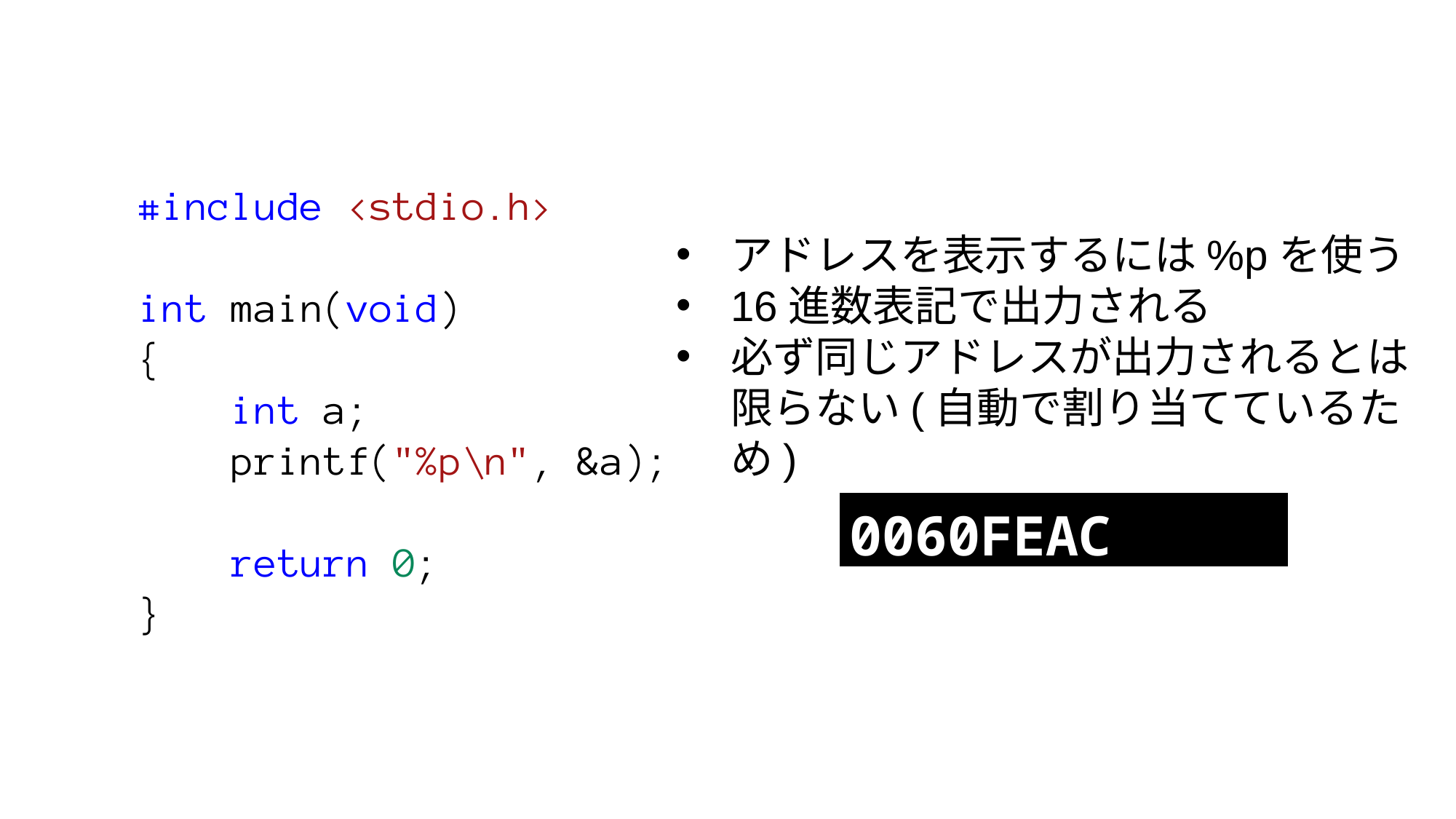

#include <stdio.h>
int main(void)
{
    int a;
    printf("%p\n", &a);

    return 0;
}
アドレスを表示するには%pを使う
16進数表記で出力される
必ず同じアドレスが出力されるとは限らない(自動で割り当てているため)
| 0060FEAC |
| --- |